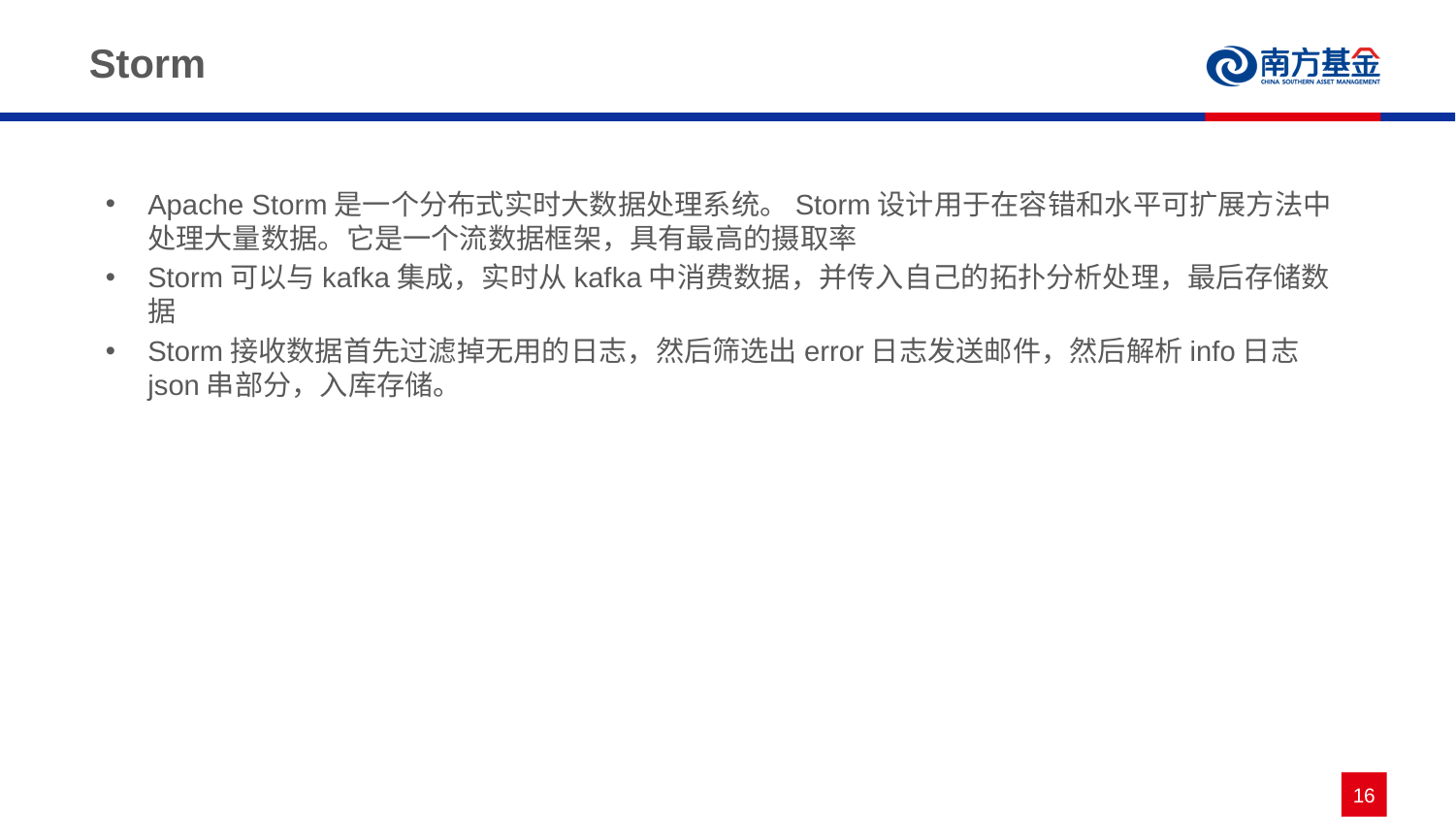

# Storm
Apache Storm是一个分布式实时大数据处理系统。Storm设计用于在容错和水平可扩展方法中处理大量数据。它是一个流数据框架，具有最高的摄取率
Storm可以与kafka集成，实时从kafka中消费数据，并传入自己的拓扑分析处理，最后存储数据
Storm接收数据首先过滤掉无用的日志，然后筛选出error日志发送邮件，然后解析info日志json串部分，入库存储。
16